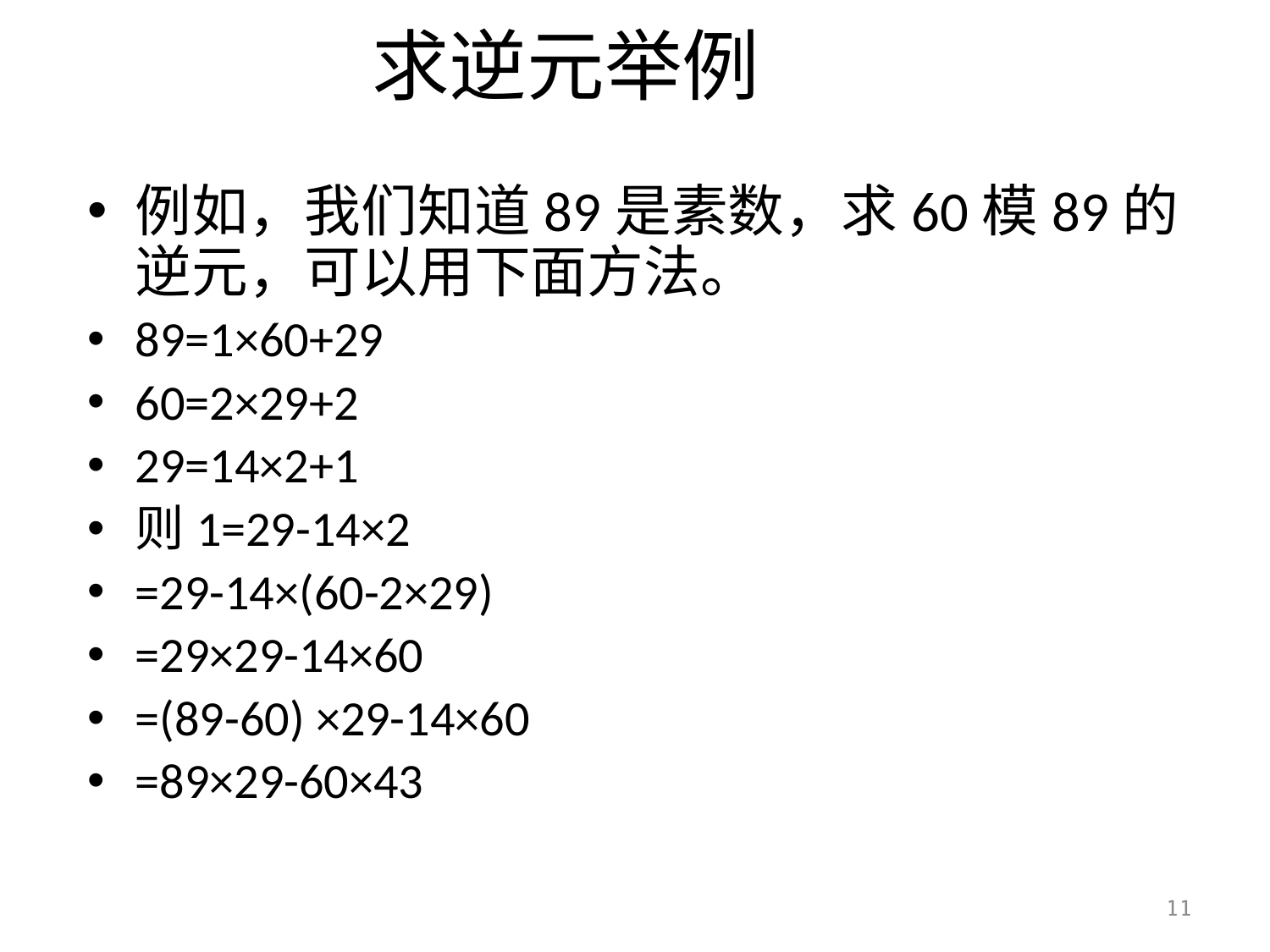

# 求逆元举例
例如，我们知道89是素数，求60模89的逆元，可以用下面方法。
89=1×60+29
60=2×29+2
29=14×2+1
则1=29-14×2
=29-14×(60-2×29)
=29×29-14×60
=(89-60) ×29-14×60
=89×29-60×43
11